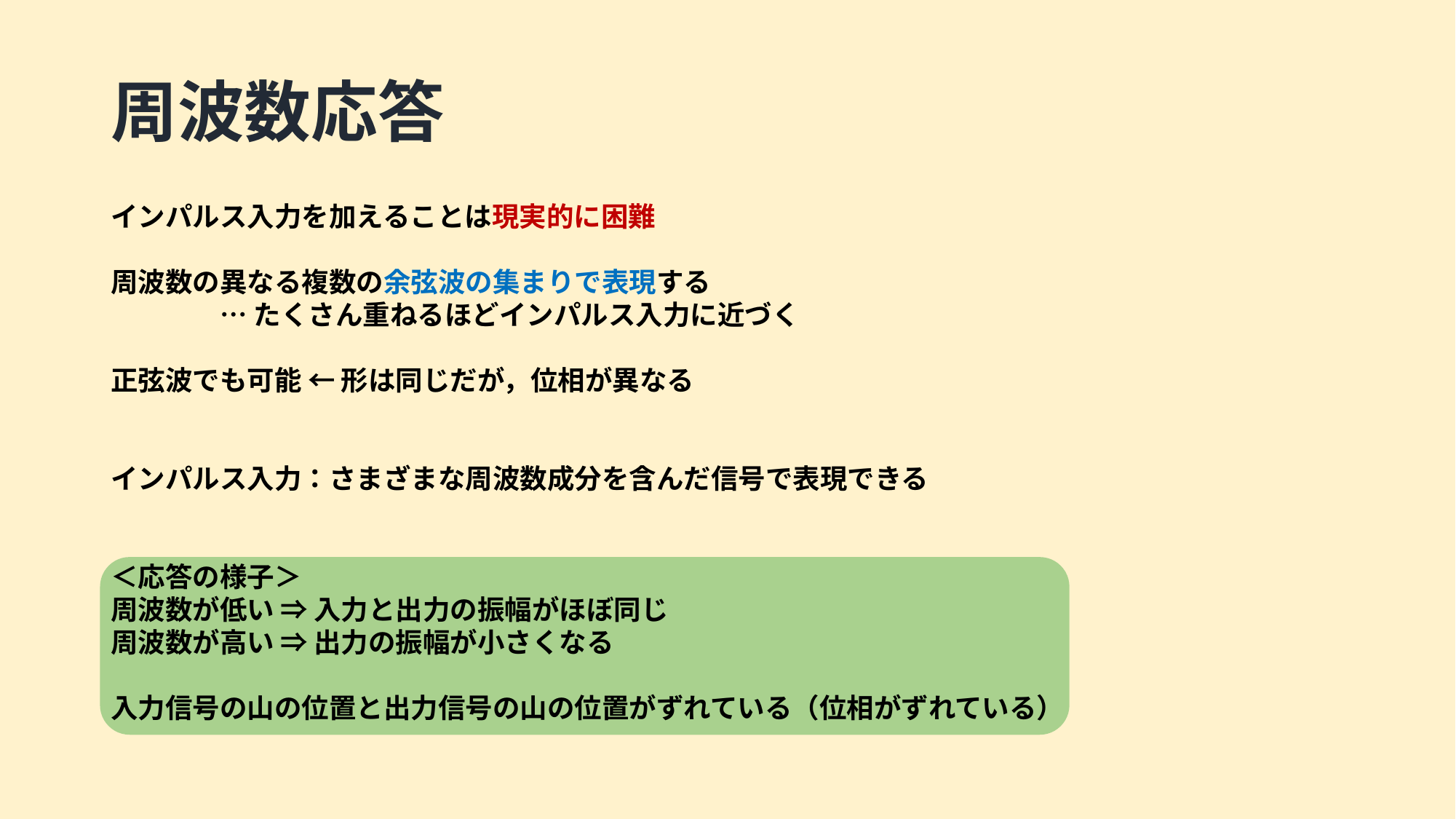

# 周波数応答
インパルス入力を加えることは現実的に困難

周波数の異なる複数の余弦波の集まりで表現する
	…たくさん重ねるほどインパルス入力に近づく

正弦波でも可能 ← 形は同じだが，位相が異なる

インパルス入力：さまざまな周波数成分を含んだ信号で表現できる

＜応答の様子＞
周波数が低い ⇒ 入力と出力の振幅がほぼ同じ
周波数が高い ⇒ 出力の振幅が小さくなる

入力信号の山の位置と出力信号の山の位置がずれている（位相がずれている）